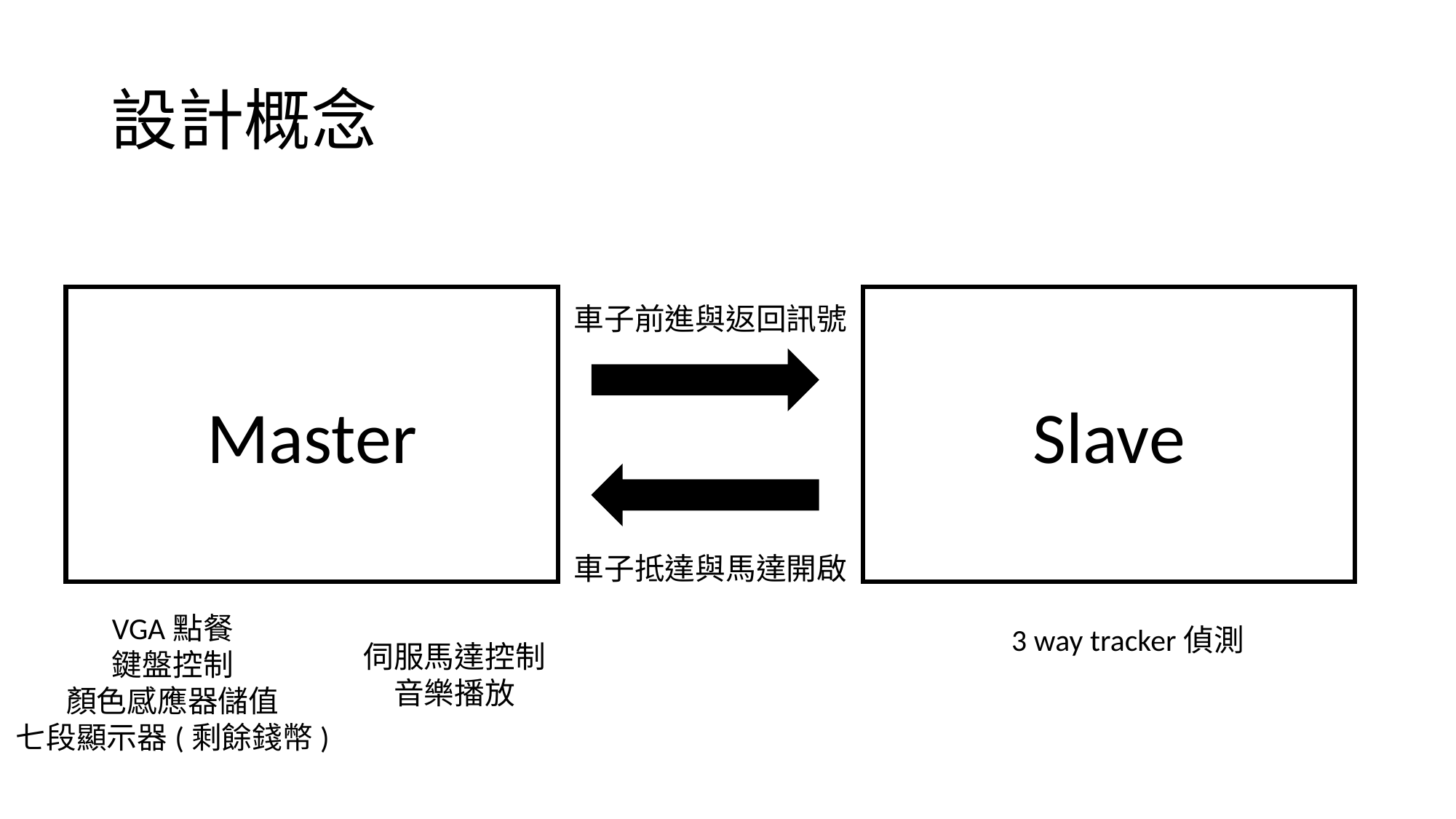

# 設計概念

Master
Slave
車子前進與返回訊號

車子抵達與馬達開啟
VGA點餐
鍵盤控制
顏色感應器儲值
七段顯示器(剩餘錢幣)

3 way tracker偵測
伺服馬達控制
音樂播放